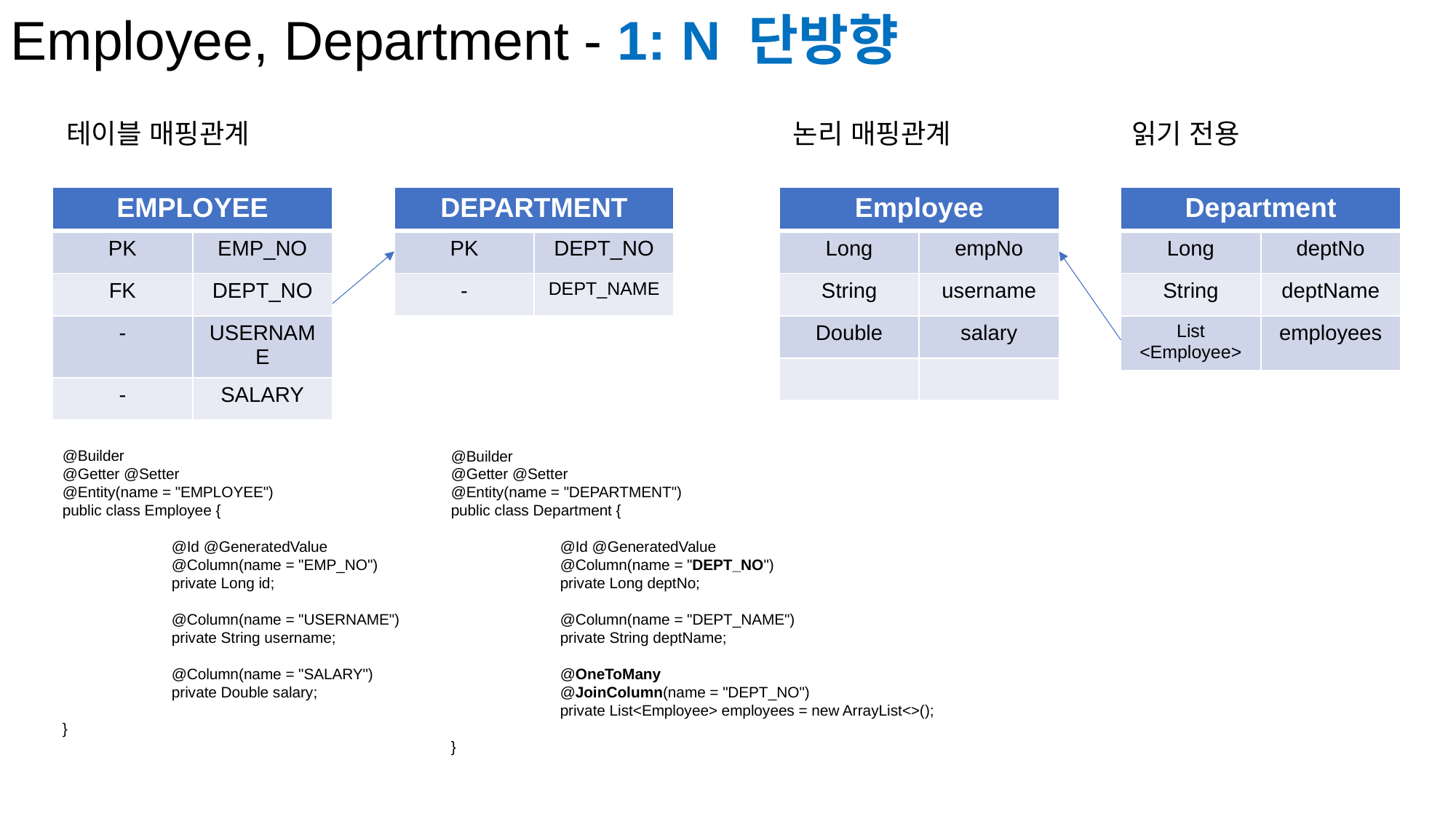

Employee, Department - 1: N 단방향
테이블 매핑관계
논리 매핑관계
읽기 전용
| EMPLOYEE |  |
| --- | --- |
| PK | EMP\_NO |
| FK | DEPT\_NO |
| - | USERNAME |
| - | SALARY |
| DEPARTMENT |  |
| --- | --- |
| PK | DEPT\_NO |
| - | DEPT\_NAME |
| Employee |  |
| --- | --- |
| Long | empNo |
| String | username |
| Double | salary |
|  |  |
| Department |  |
| --- | --- |
| Long | deptNo |
| String | deptName |
| List <Employee> | employees |
@Builder
@Getter @Setter
@Entity(name = "EMPLOYEE")
public class Employee {

	@Id @GeneratedValue
	@Column(name = "EMP_NO")
	private Long id;

	@Column(name = "USERNAME")
	private String username;

	@Column(name = "SALARY")
	private Double salary;

}
@Builder
@Getter @Setter
@Entity(name = "DEPARTMENT")
public class Department {

	@Id @GeneratedValue
	@Column(name = "DEPT_NO")
	private Long deptNo;

	@Column(name = "DEPT_NAME")
	private String deptName;

	@OneToMany
	@JoinColumn(name = "DEPT_NO")
	private List<Employee> employees = new ArrayList<>();

}